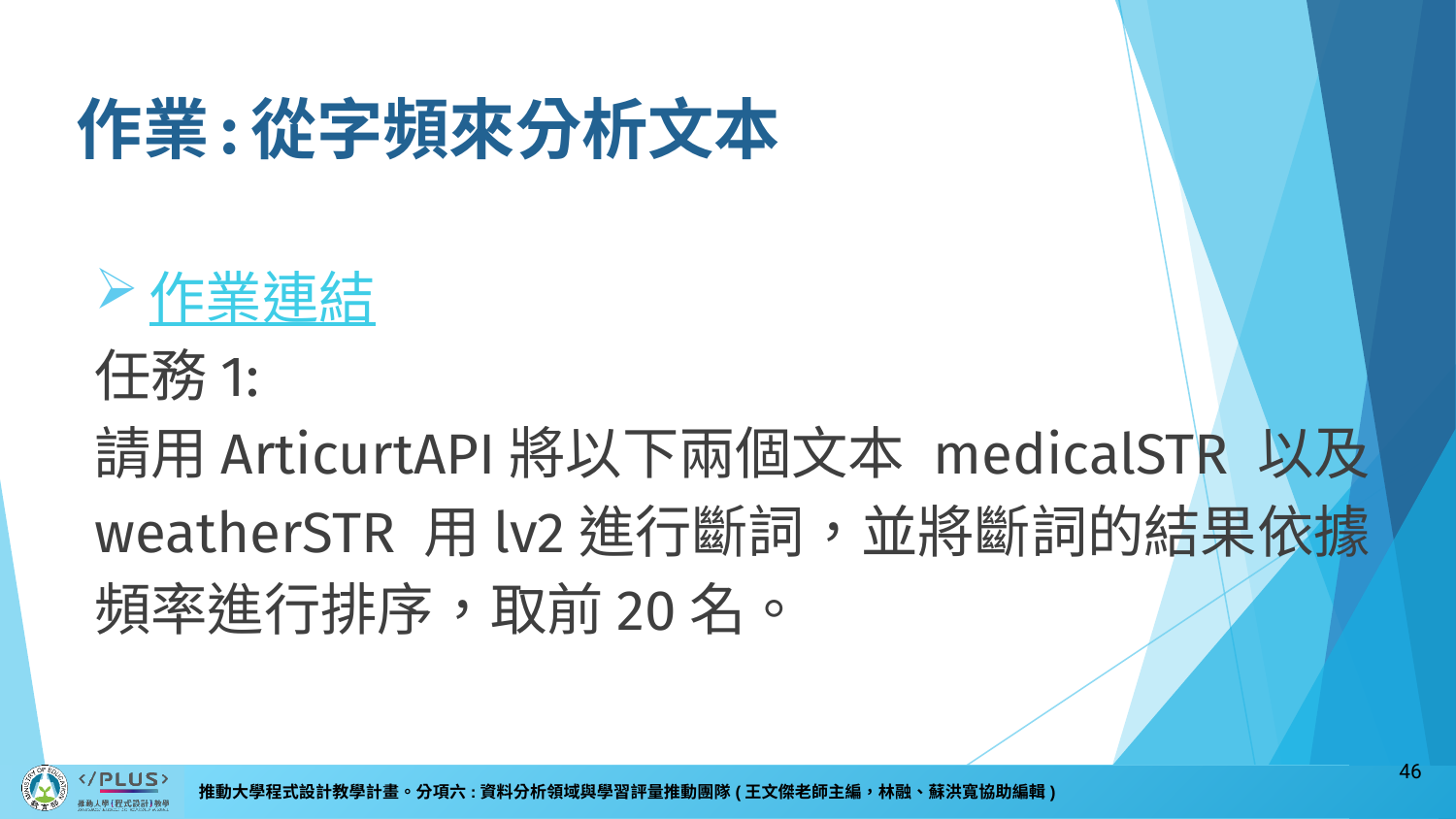

# 作業:從字頻來分析文本
作業連結
任務1:
請用ArticurtAPI將以下兩個文本 medicalSTR 以及 weatherSTR 用lv2進行斷詞，並將斷詞的結果依據頻率進行排序，取前20名。

46